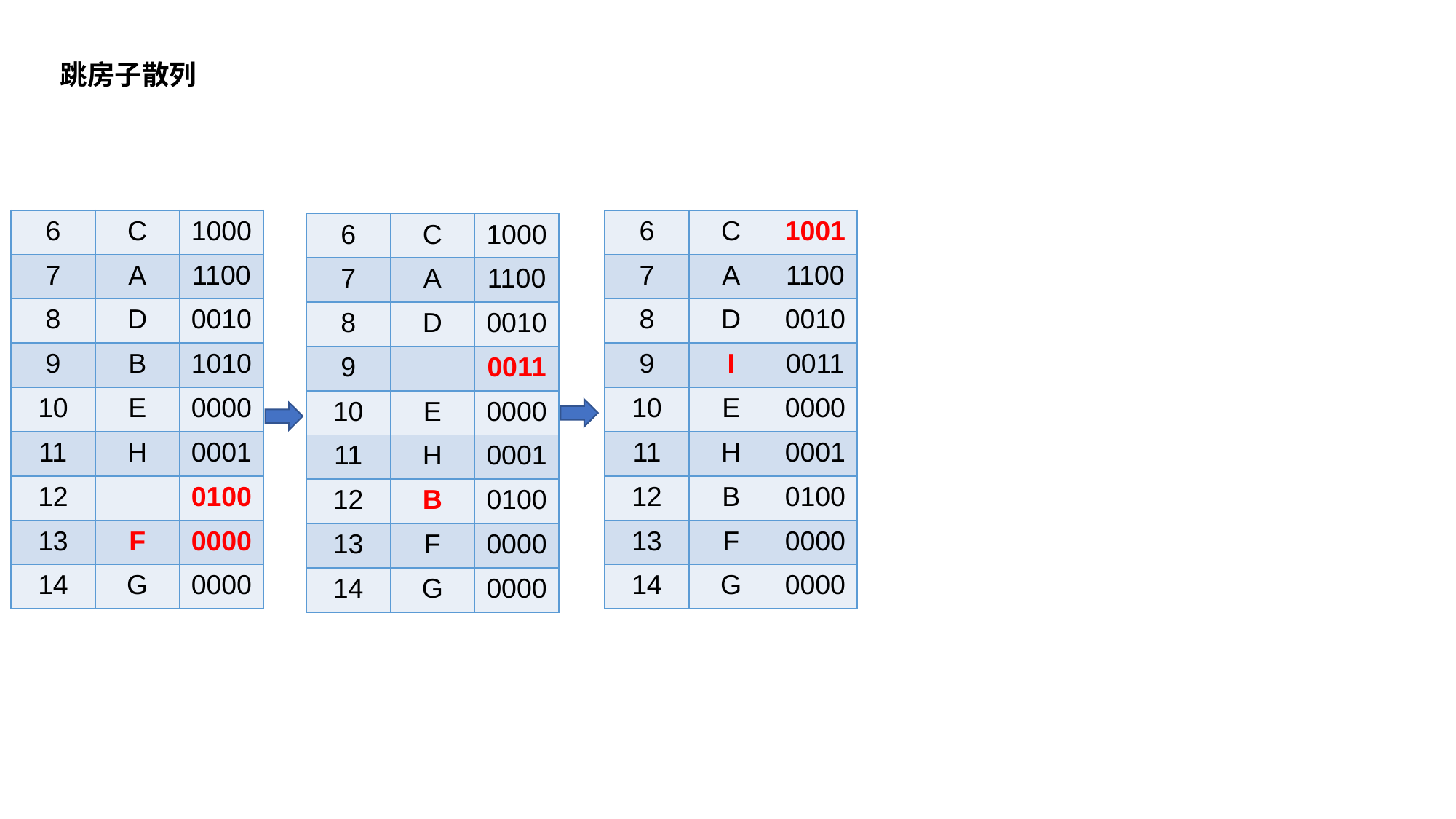

跳房子散列
| 6 | C | 1000 |
| --- | --- | --- |
| 7 | A | 1100 |
| 8 | D | 0010 |
| 9 | B | 1010 |
| 10 | E | 0000 |
| 11 | H | 0001 |
| 12 |  | 0100 |
| 13 | F | 0000 |
| 14 | G | 0000 |
| 6 | C | 1001 |
| --- | --- | --- |
| 7 | A | 1100 |
| 8 | D | 0010 |
| 9 | I | 0011 |
| 10 | E | 0000 |
| 11 | H | 0001 |
| 12 | B | 0100 |
| 13 | F | 0000 |
| 14 | G | 0000 |
| 6 | C | 1000 |
| --- | --- | --- |
| 7 | A | 1100 |
| 8 | D | 0010 |
| 9 |  | 0011 |
| 10 | E | 0000 |
| 11 | H | 0001 |
| 12 | B | 0100 |
| 13 | F | 0000 |
| 14 | G | 0000 |